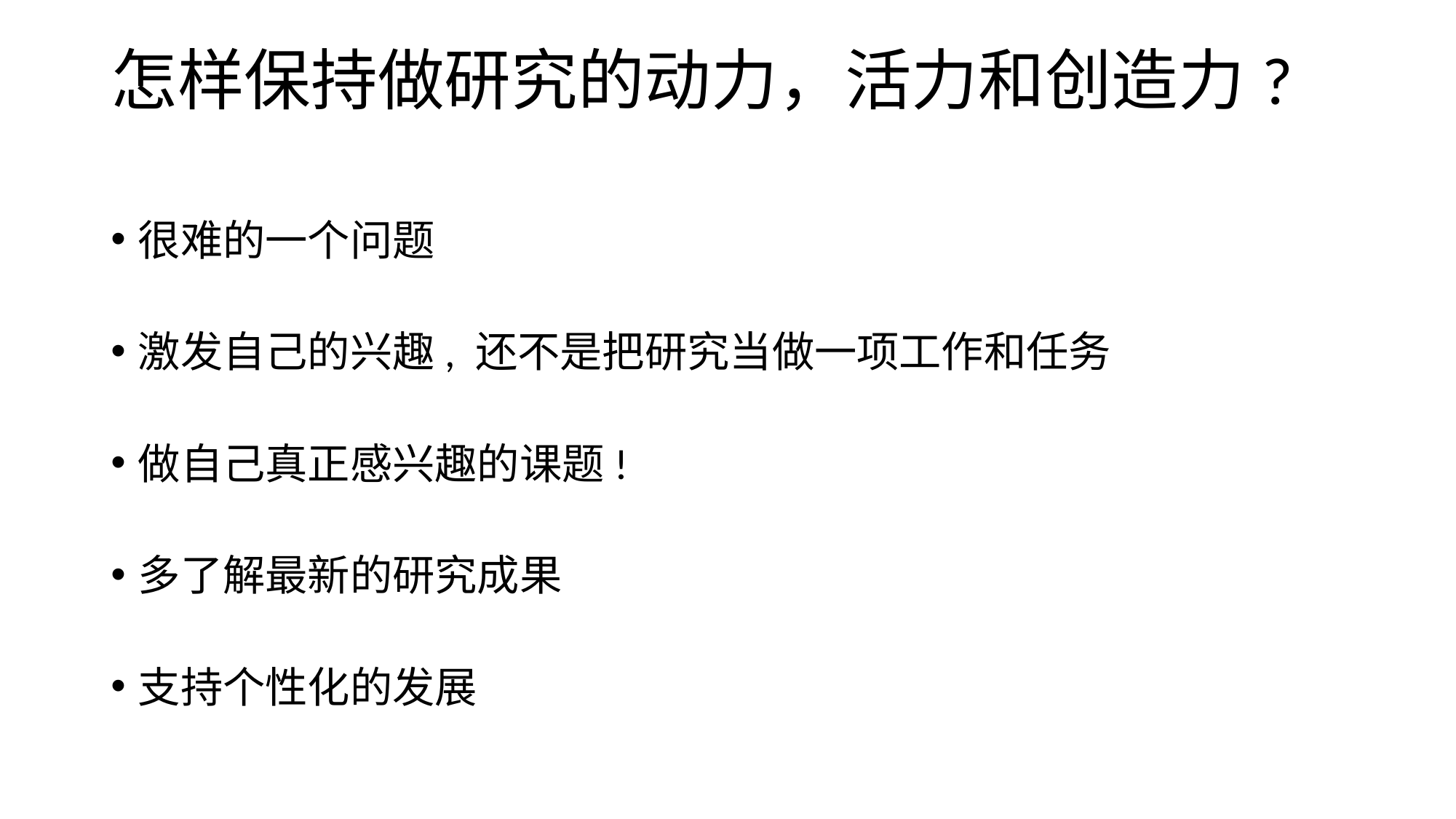

# 怎样保持做研究的动力，活力和创造力?
很难的一个问题

激发自己的兴趣, 还不是把研究当做一项工作和任务

做自己真正感兴趣的课题!

多了解最新的研究成果

支持个性化的发展